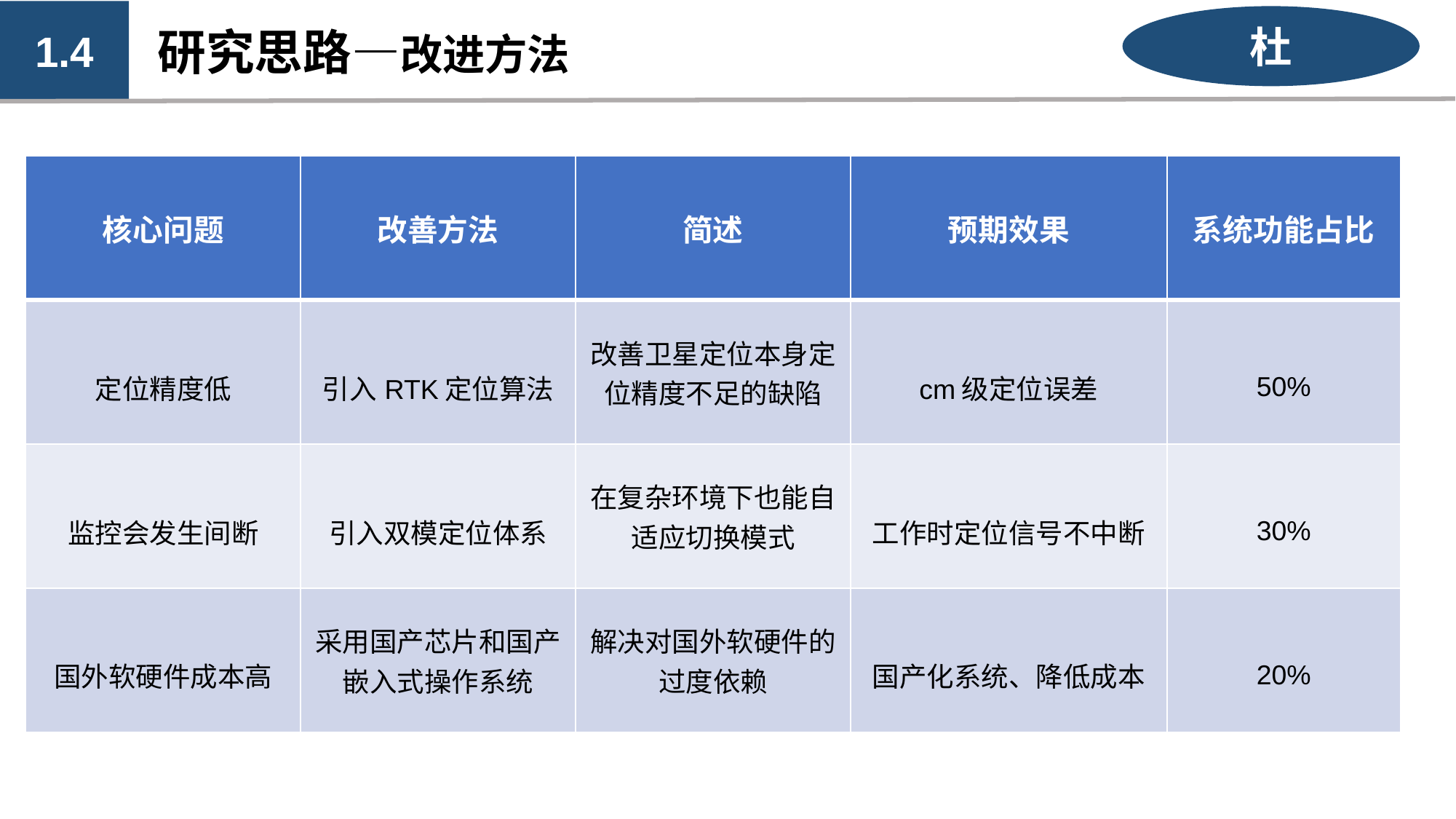

1.4

杜
研究思路—改进方法

| 核心问题 | 改善方法 | 简述 | 预期效果 | 系统功能占比 |
| --- | --- | --- | --- | --- |
| 定位精度低 | 引入RTK定位算法 | 改善卫星定位本身定位精度不足的缺陷 | cm级定位误差 | 50% |
| 监控会发生间断 | 引入双模定位体系 | 在复杂环境下也能自适应切换模式 | 工作时定位信号不中断 | 30% |
| 国外软硬件成本高 | 采用国产芯片和国产嵌入式操作系统 | 解决对国外软硬件的过度依赖 | 国产化系统、降低成本 | 20% |